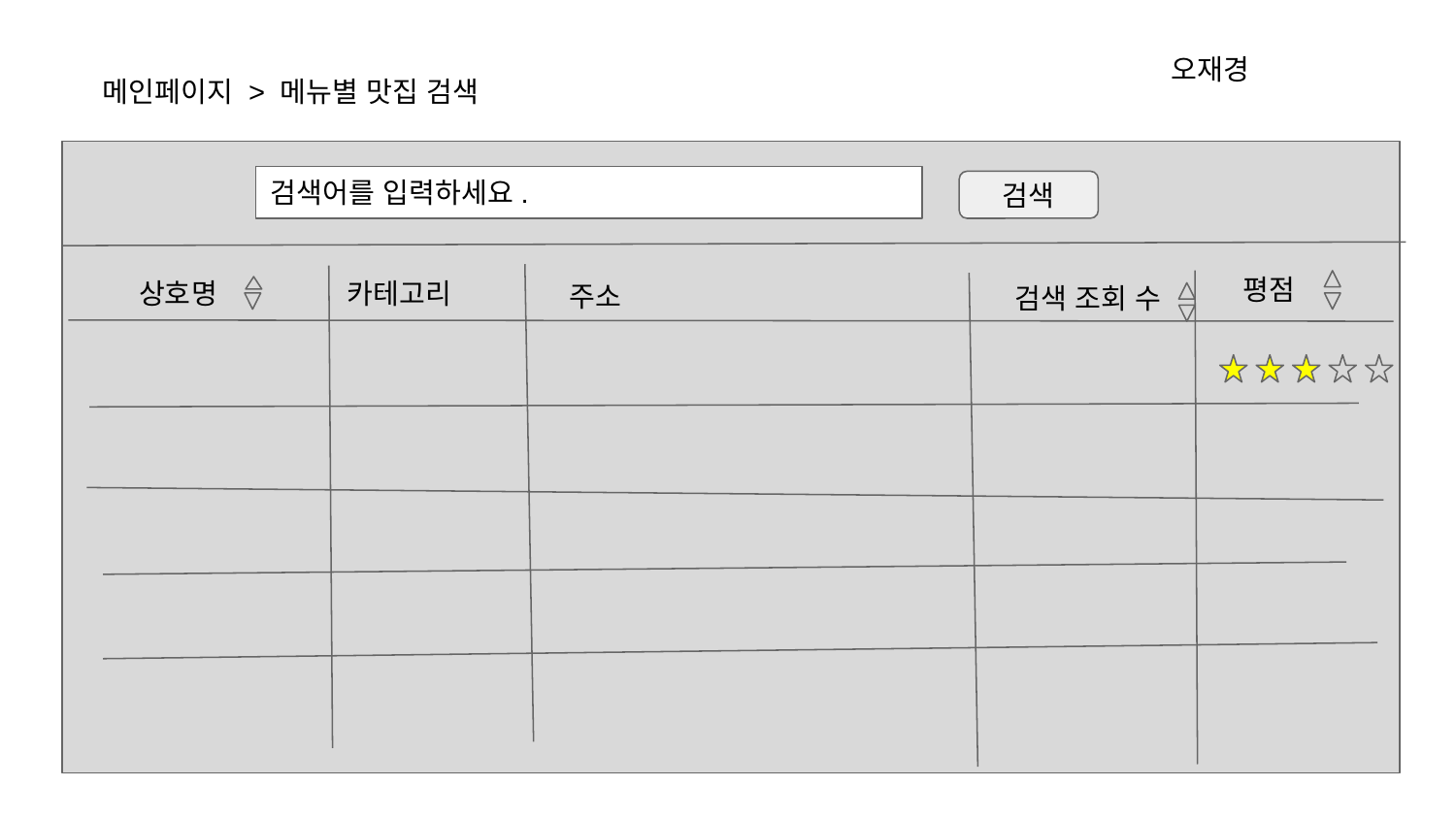

오재경
메인페이지 > 메뉴별 맛집 검색

검색어를 입력하세요.
검색
평점
상호명
카테고리
주소
검색 조회 수